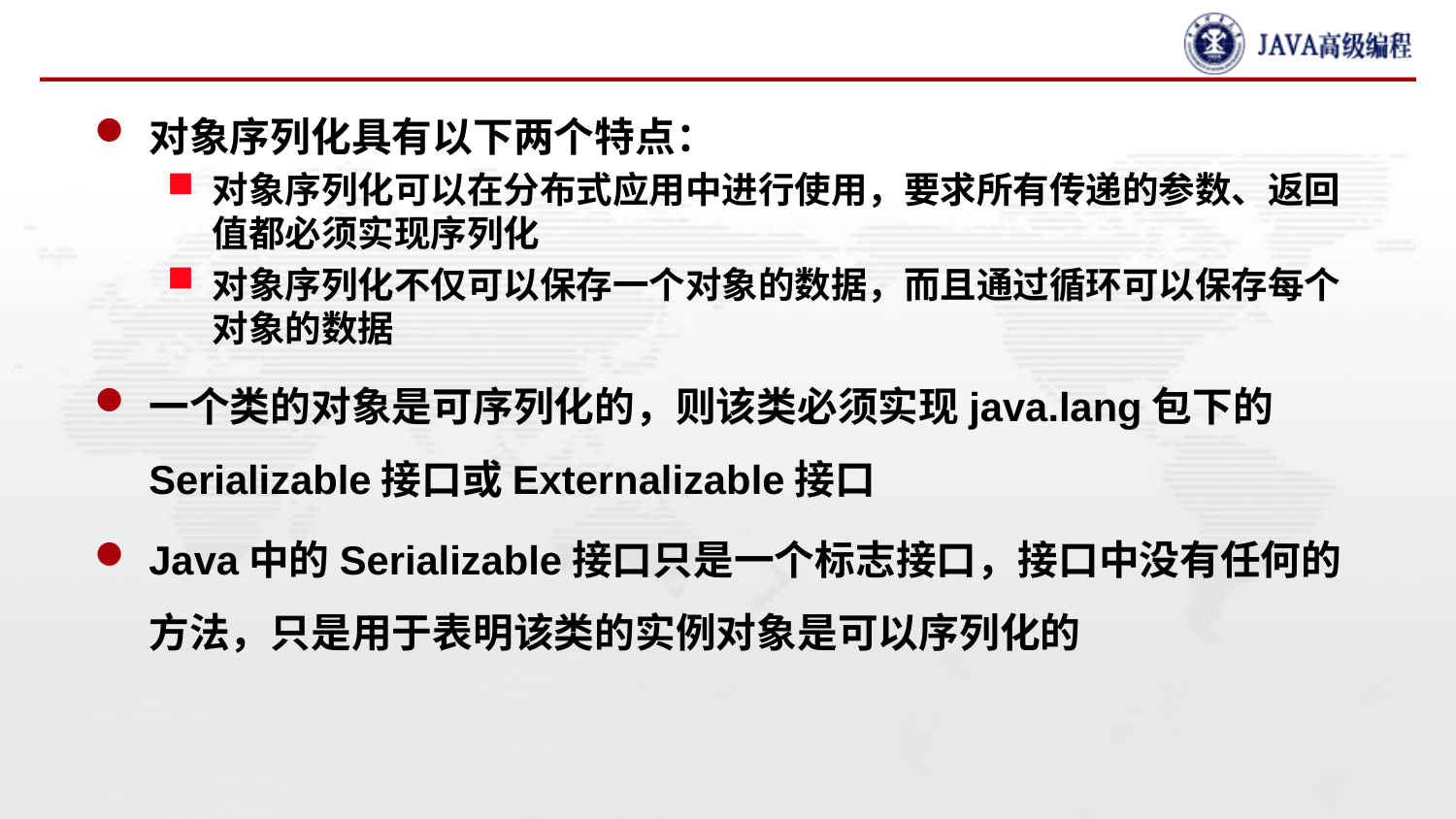

#
对象序列化具有以下两个特点：
对象序列化可以在分布式应用中进行使用，要求所有传递的参数、返回值都必须实现序列化
对象序列化不仅可以保存一个对象的数据，而且通过循环可以保存每个对象的数据
一个类的对象是可序列化的，则该类必须实现java.lang包下的Serializable接口或Externalizable接口
Java中的Serializable接口只是一个标志接口，接口中没有任何的方法，只是用于表明该类的实例对象是可以序列化的